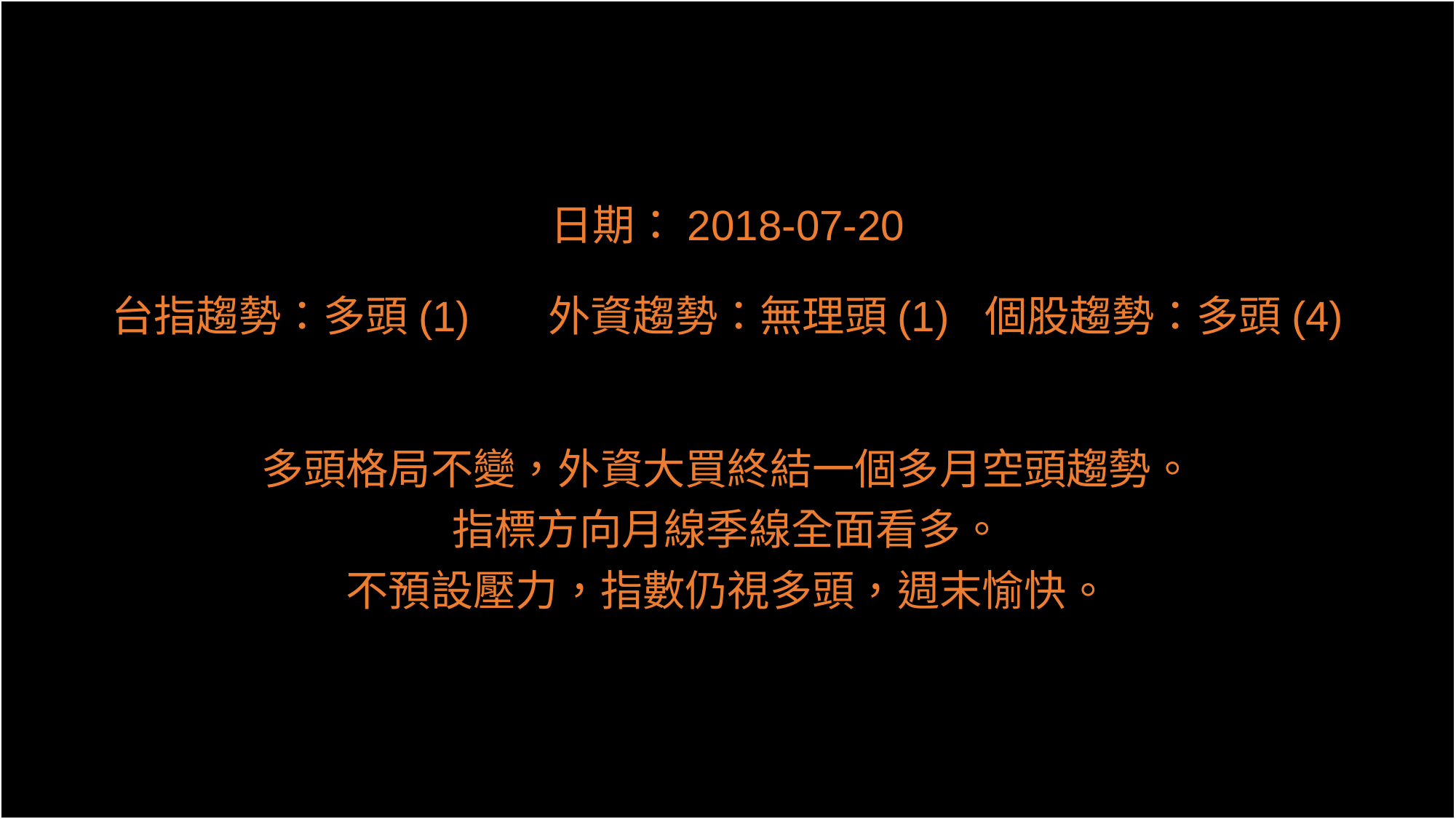

日期：2018-07-20
台指趨勢：多頭(1)	外資趨勢：無理頭(1)	個股趨勢：多頭(4)
多頭格局不變，外資大買終結一個多月空頭趨勢。
指標方向月線季線全面看多。
不預設壓力，指數仍視多頭，週末愉快。